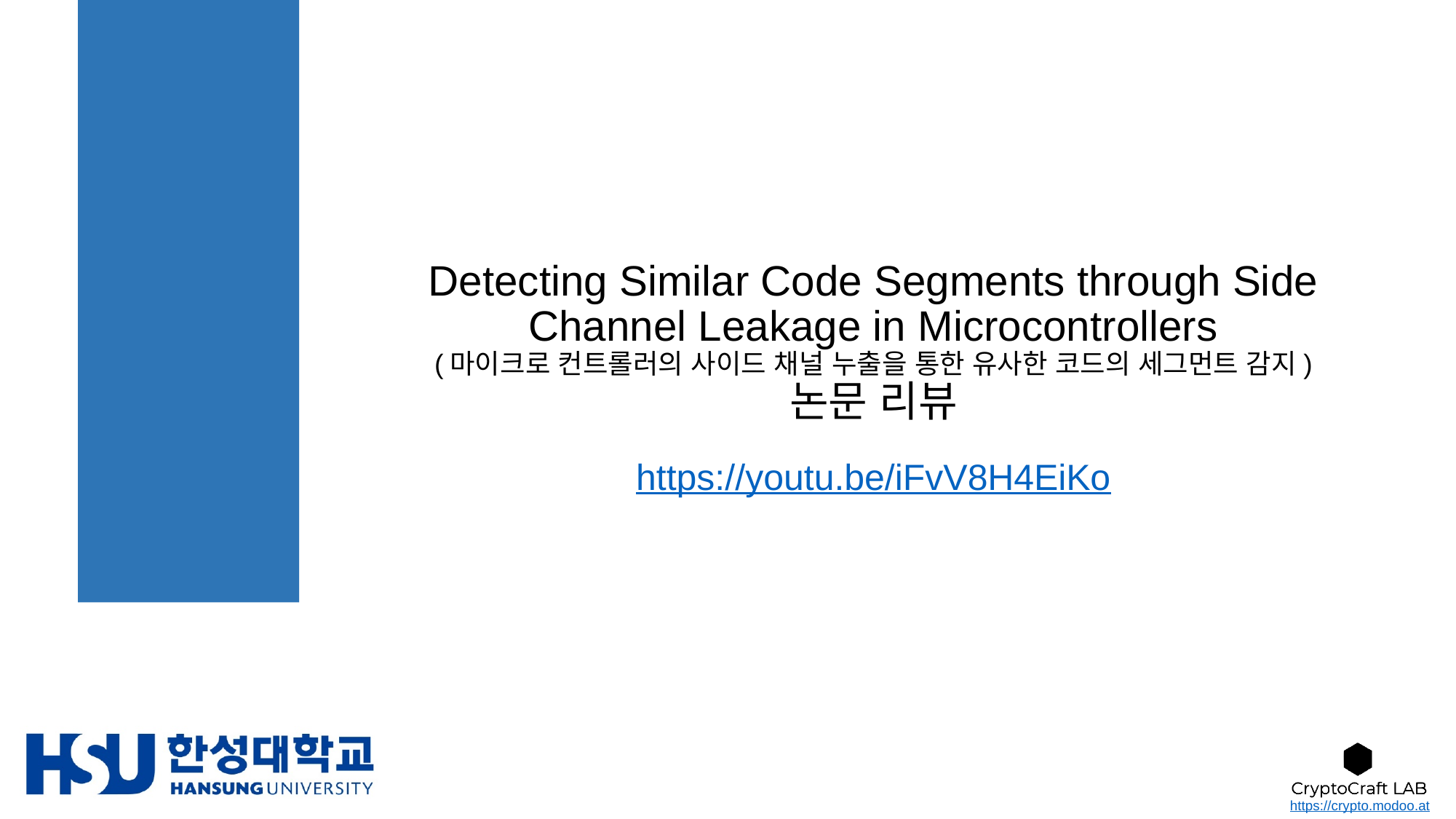

# Detecting Similar Code Segments through Side Channel Leakage in Microcontrollers (마이크로 컨트롤러의 사이드 채널 누출을 통한 유사한 코드의 세그먼트 감지) 논문 리뷰
https://youtu.be/iFvV8H4EiKo